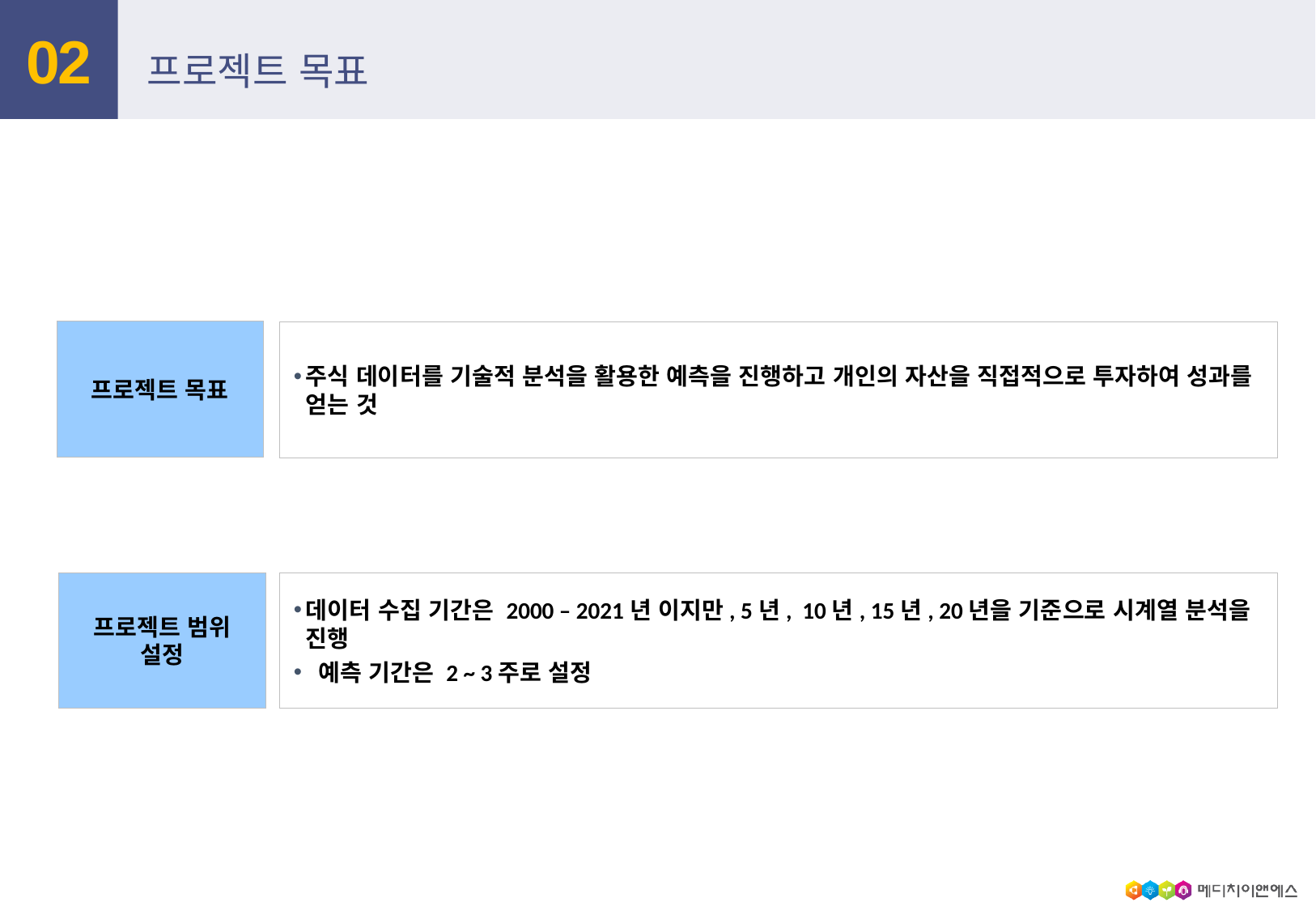

02
# 프로젝트 목표
프로젝트 목표
주식 데이터를 기술적 분석을 활용한 예측을 진행하고 개인의 자산을 직접적으로 투자하여 성과를 얻는 것
프로젝트 범위 설정
데이터 수집 기간은 2000 – 2021년 이지만, 5년,  10년, 15년, 20년을 기준으로 시계열 분석을 진행
 예측 기간은 2 ~ 3주로 설정